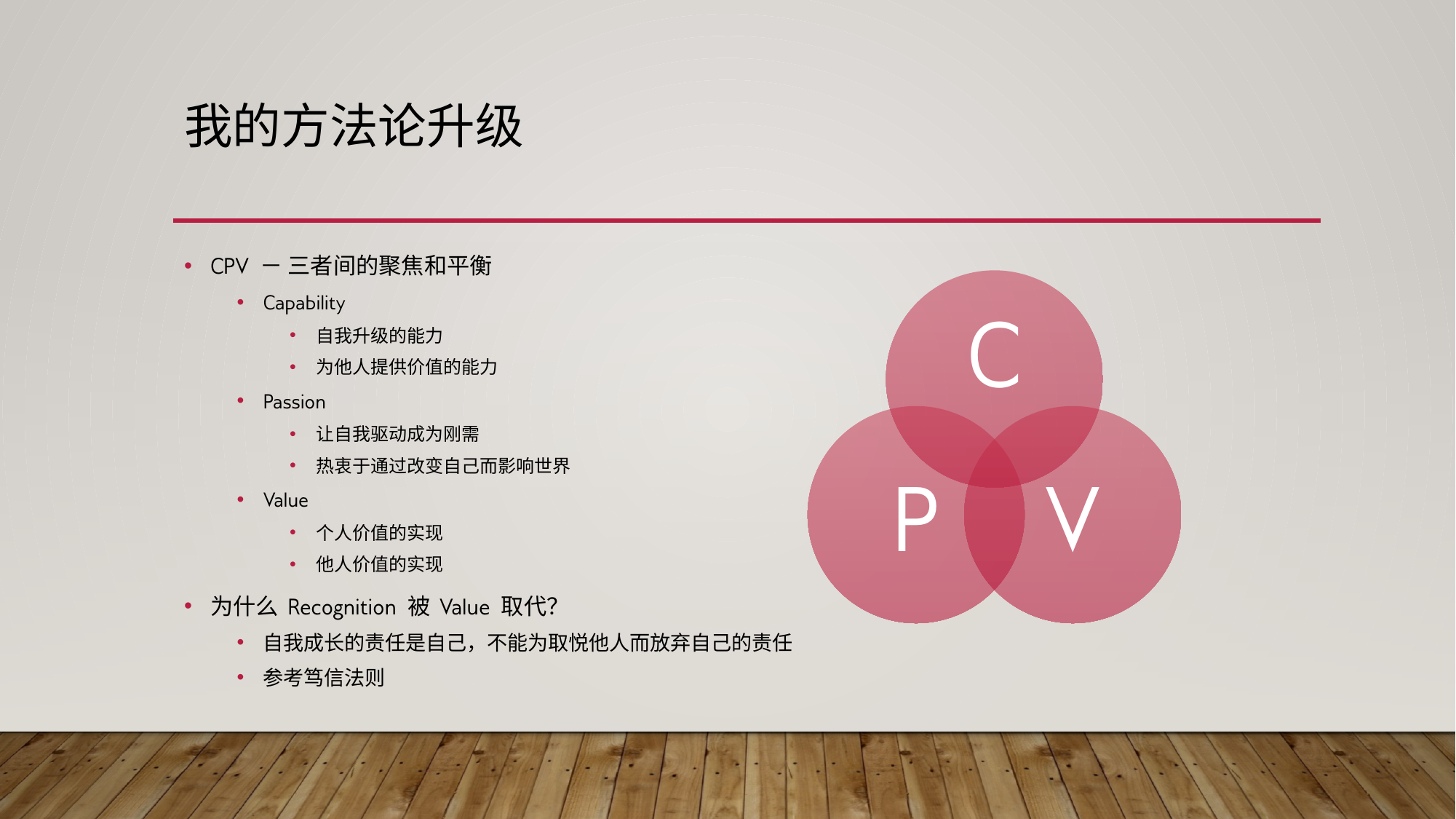

# 我的方法论升级
CPV － 三者间的聚焦和平衡
Capability
自我升级的能力
为他人提供价值的能力
Passion
让自我驱动成为刚需
热衷于通过改变自己而影响世界
Value
个人价值的实现
他人价值的实现
为什么 Recognition 被 Value 取代？
自我成长的责任是自己，不能为取悦他人而放弃自己的责任
参考笃信法则
C
V
P